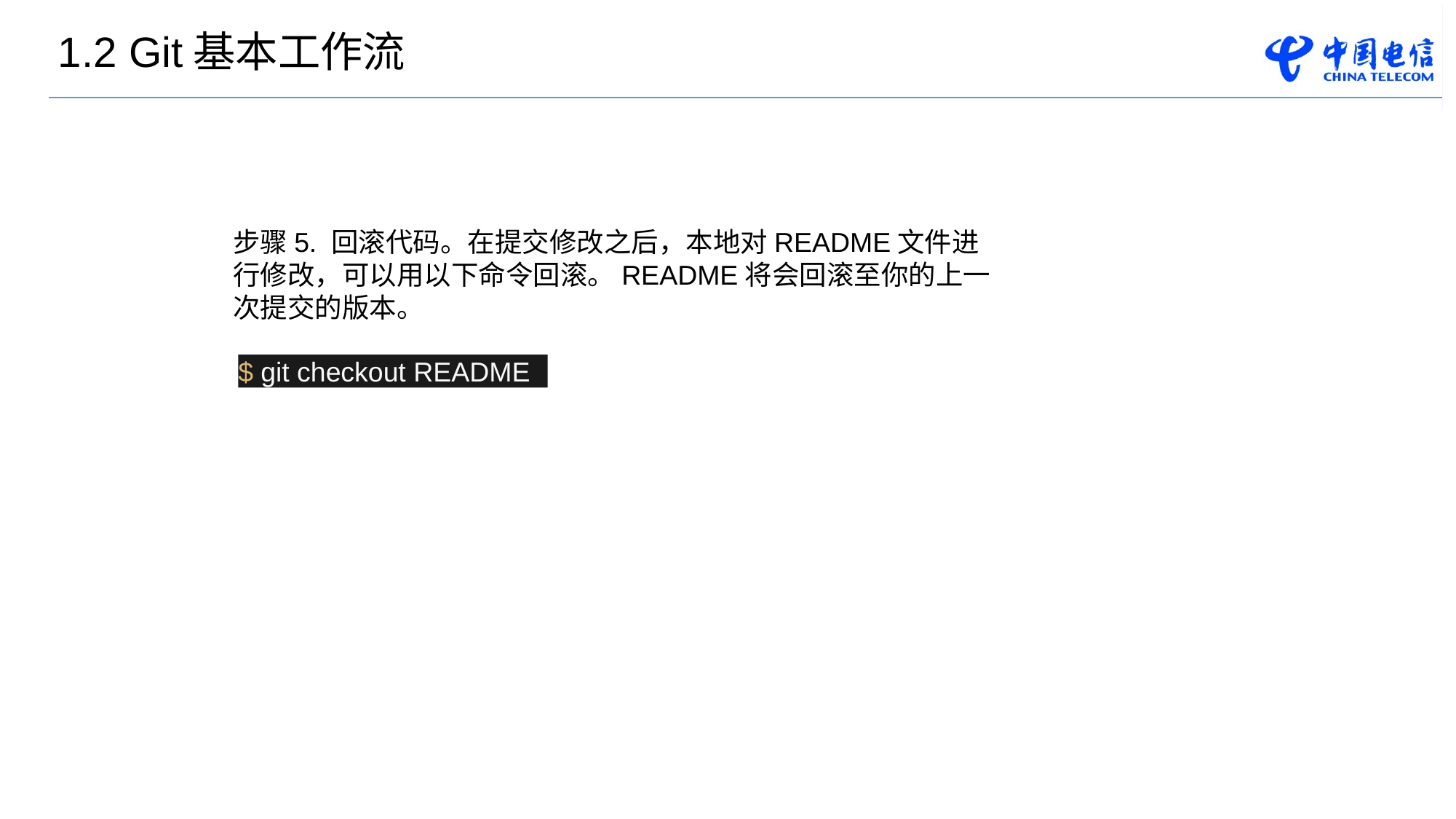

1.2 Git基本工作流
步骤5. 回滚代码。在提交修改之后，本地对README文件进行修改，可以用以下命令回滚。README将会回滚至你的上一次提交的版本。
$ git checkout README